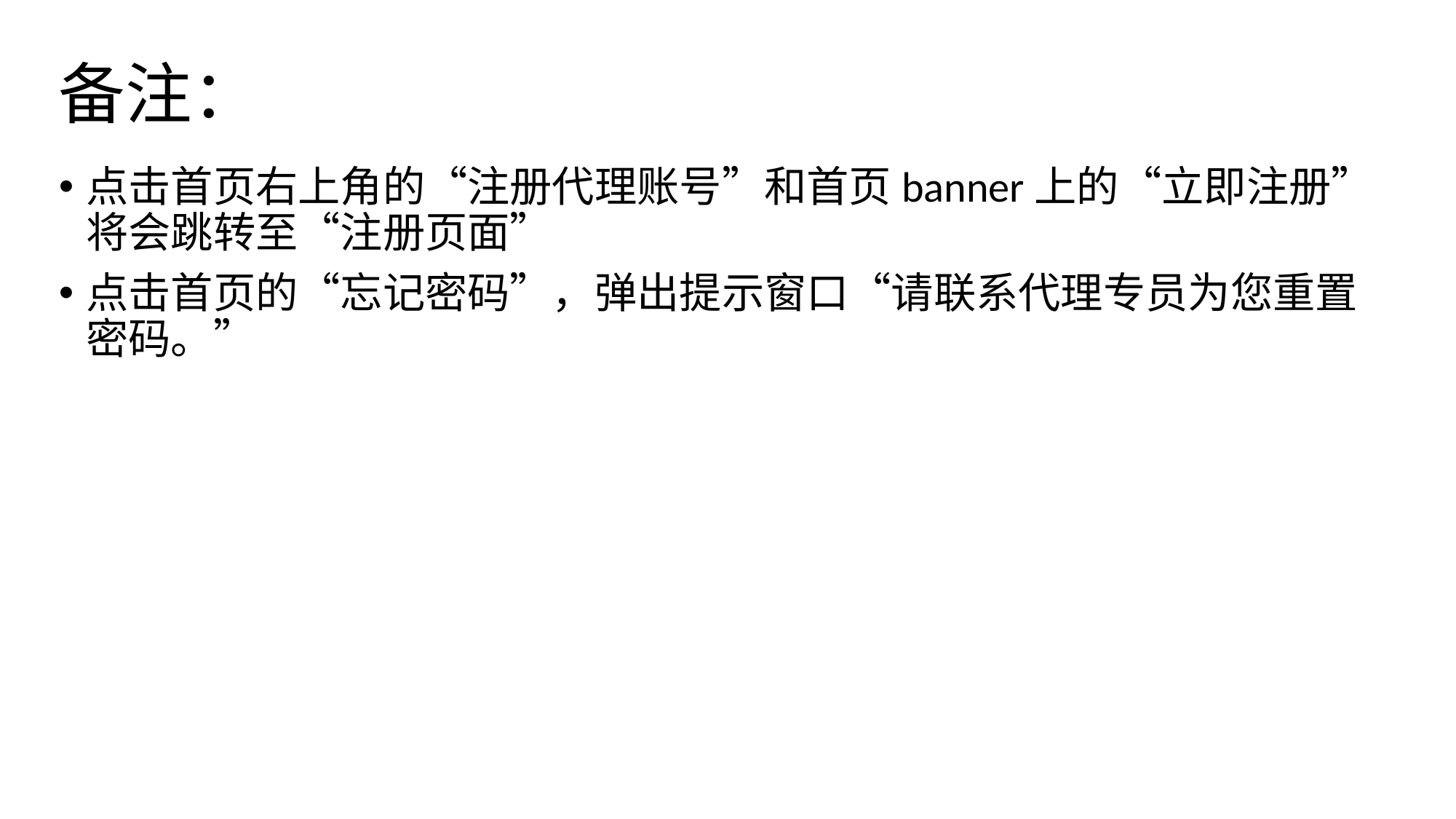

# 备注：
点击首页右上角的“注册代理账号”和首页banner上的“立即注册”将会跳转至“注册页面”
点击首页的“忘记密码”，弹出提示窗口“请联系代理专员为您重置密码。”